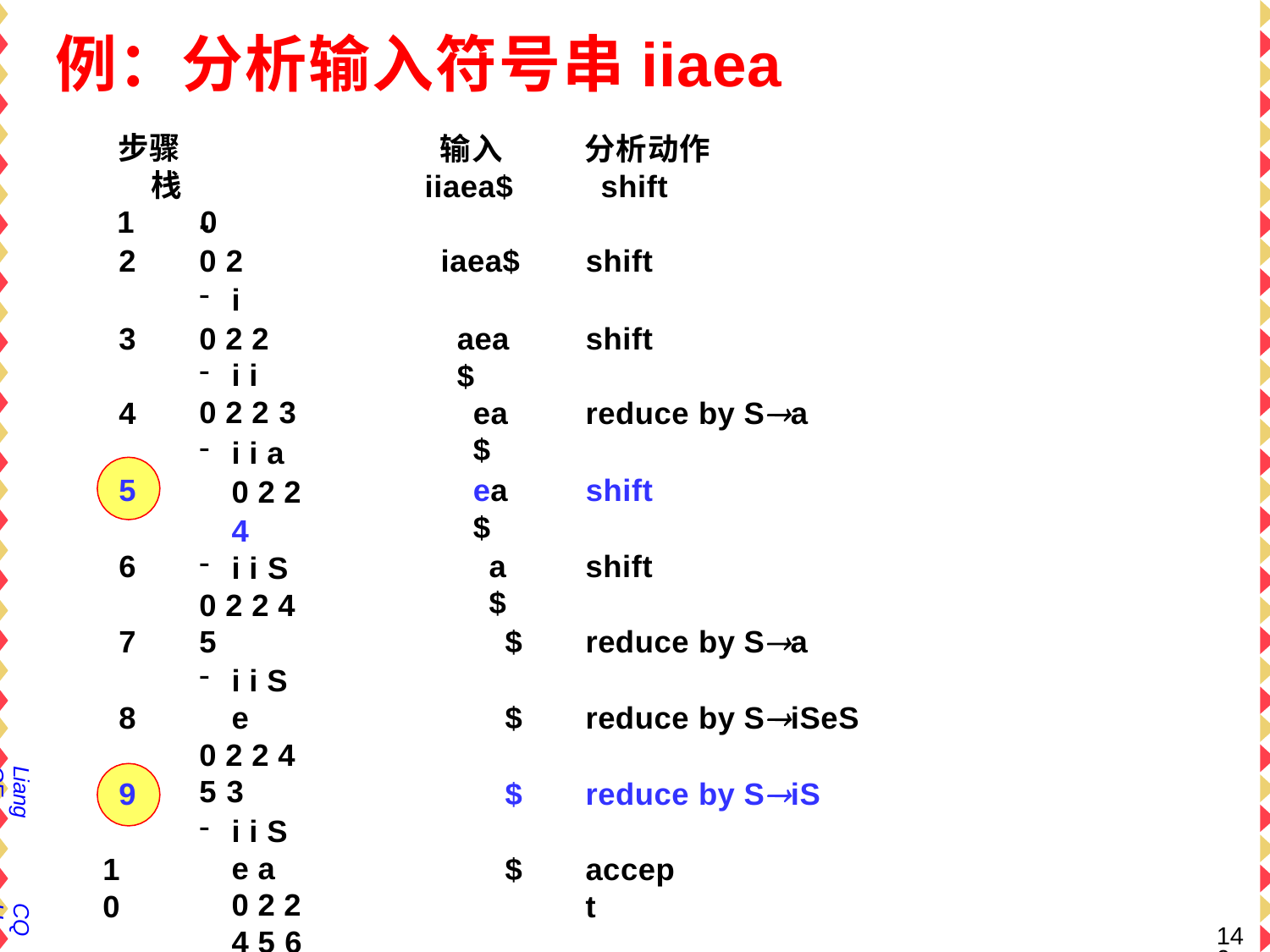

# 例：分析输入符号串iiaea
步骤	栈
1	0
输入 iiaea$
分析动作  shift
-
2
0 2
i
0 2 2
i i
0 2 2 3
i i a   0 2 2 4
i i S
0 2 2 4 5
i i S e
0 2 2 4 5 3
i i S e a   0 2 2 4 5 6
0 i i S e S   0 2 4
i S
0 1
S
iaea$
shift
3
aea$
shift
4
ea$
reduce by S→a

5
ea$
shift
6
a$
shift
7
$
reduce by S→a
8
$
reduce by S→iSeS

Liang GE
9
$
reduce by S→iS
10
$
accept
CQU
140